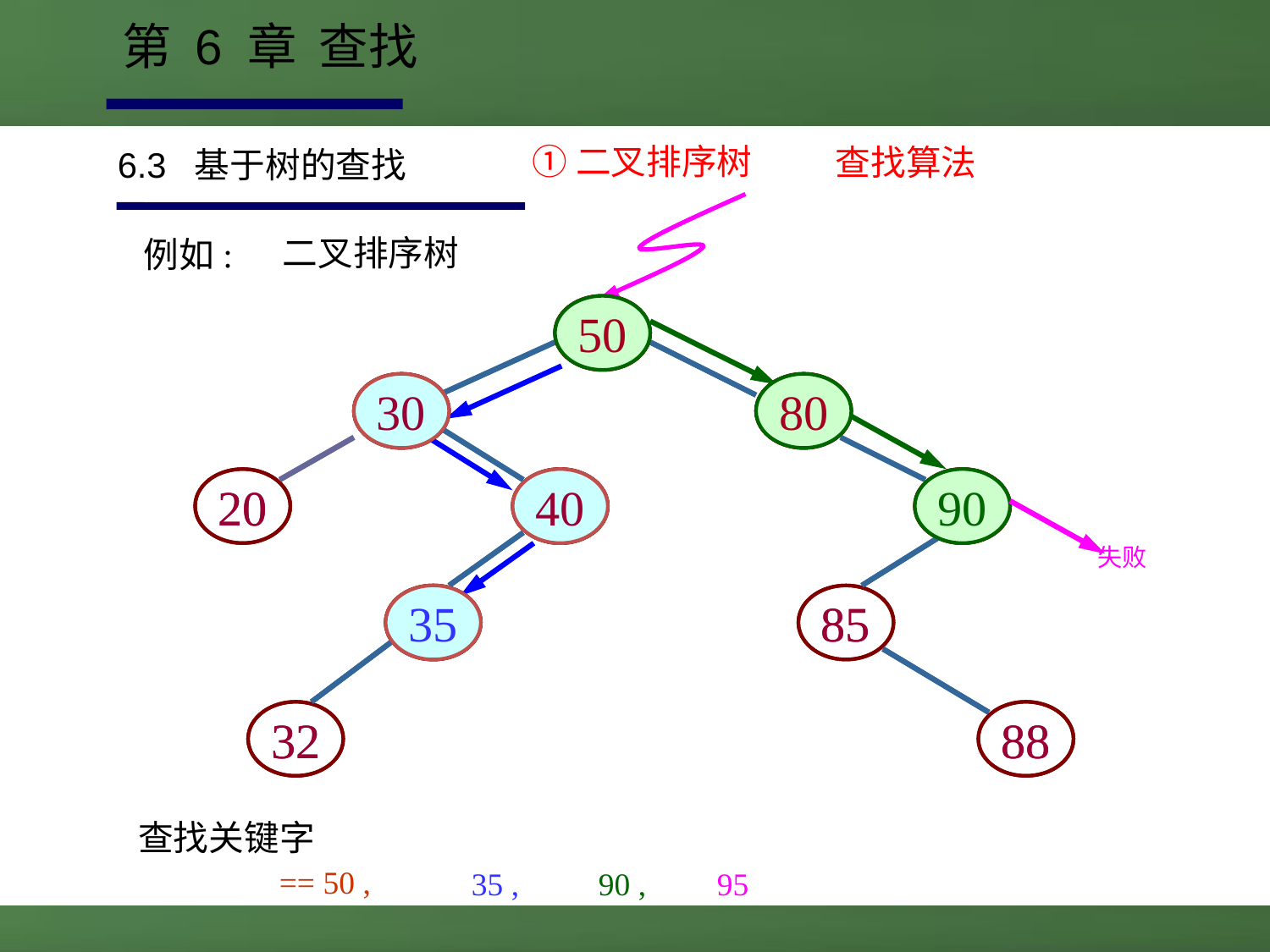

第 6 章  查找

①二叉排序树
查找算法
6.3  基于树的查找

二叉排序树
例如:
50

30
80

20
40
90

35
85

32
88
50
50
50

30
30
80
80

20
40
40
90
90

失败

35
35
85

32
88
查找关键字
== 50 ,
35 ,
90 ,
95